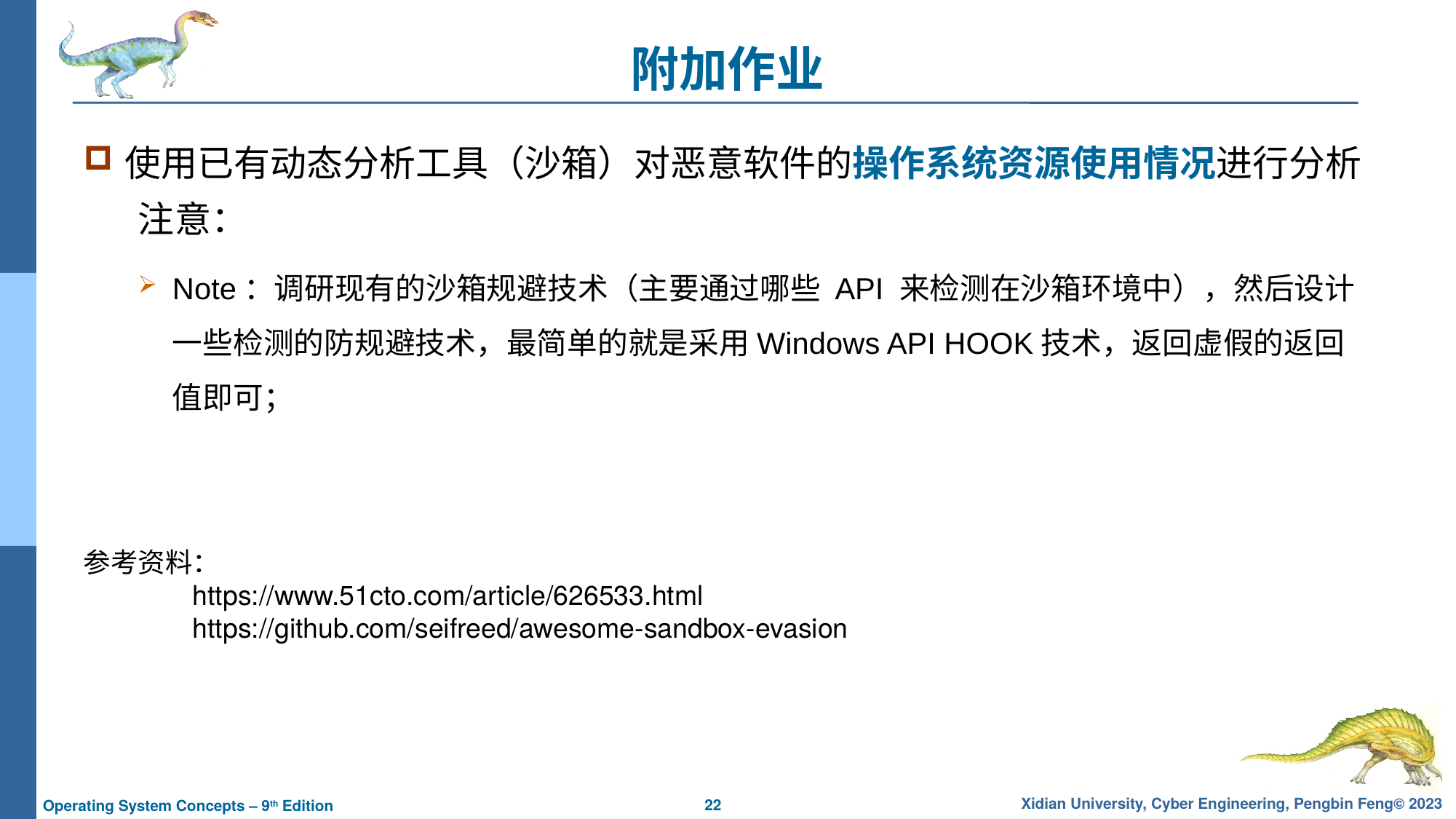

# 附加作业
使用已有动态分析工具（沙箱）对恶意软件的操作系统资源使用情况进行分析
注意：
Note：调研现有的沙箱规避技术（主要通过哪些 API 来检测在沙箱环境中），然后设计一些检测的防规避技术，最简单的就是采用Windows API HOOK技术，返回虚假的返回值即可；
参考资料：
	https://www.51cto.com/article/626533.html
	https://github.com/seifreed/awesome-sandbox-evasion